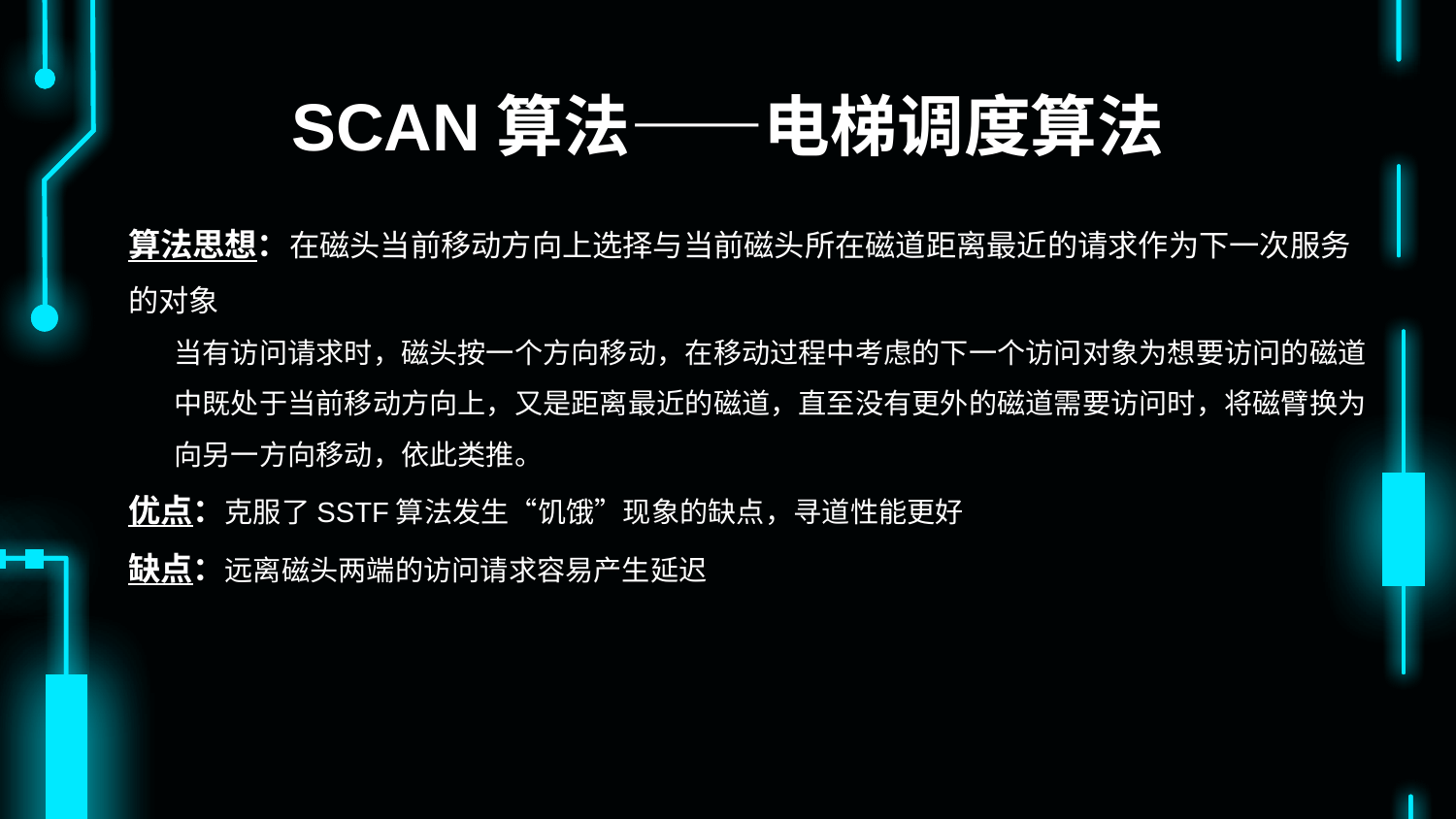

# SCAN算法——电梯调度算法
算法思想：在磁头当前移动方向上选择与当前磁头所在磁道距离最近的请求作为下一次服务的对象
当有访问请求时，磁头按一个方向移动，在移动过程中考虑的下一个访问对象为想要访问的磁道中既处于当前移动方向上，又是距离最近的磁道，直至没有更外的磁道需要访问时，将磁臂换为向另一方向移动，依此类推。
优点：克服了SSTF算法发生“饥饿”现象的缺点，寻道性能更好
缺点：远离磁头两端的访问请求容易产生延迟